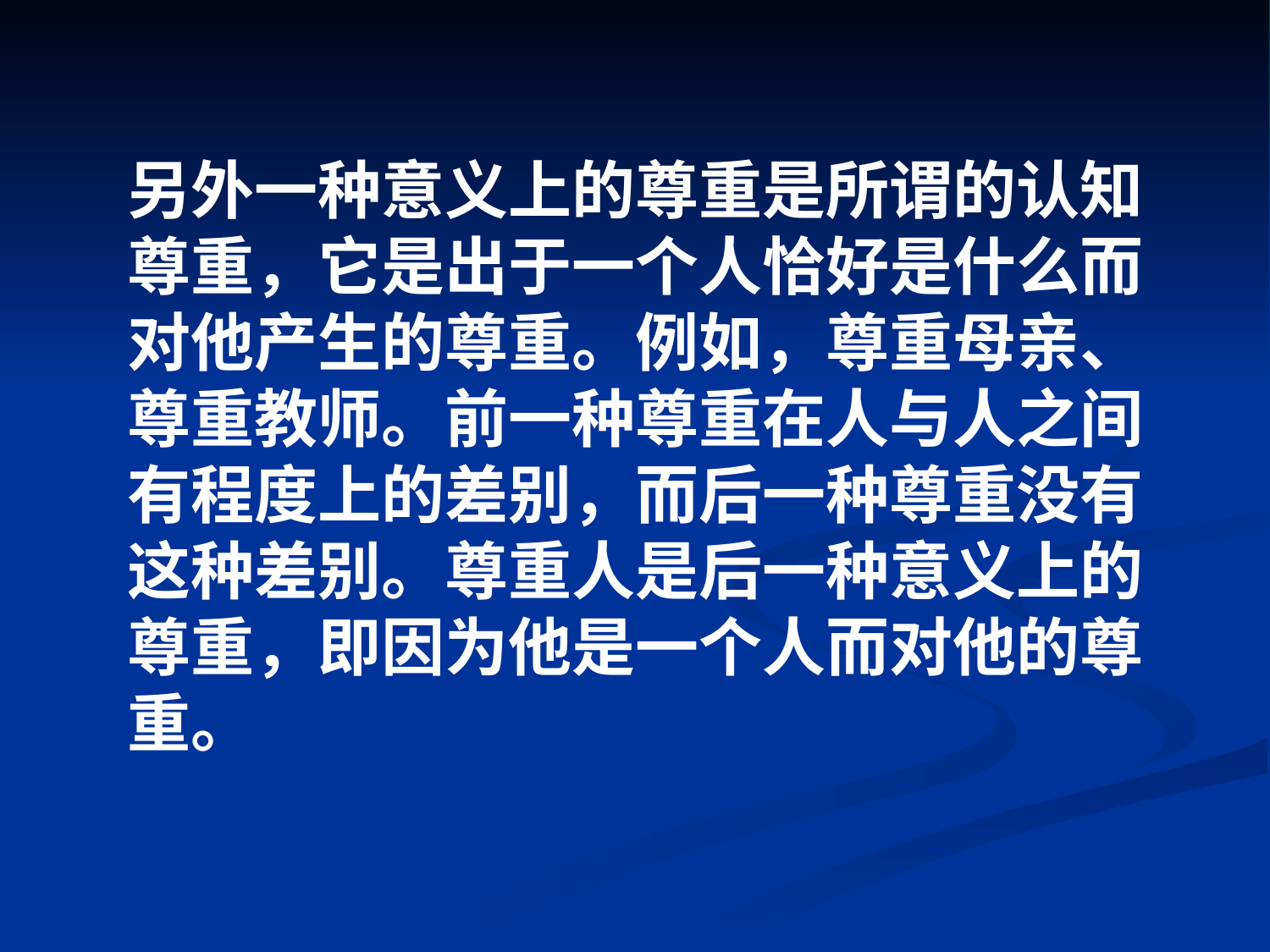

另外一种意义上的尊重是所谓的认知尊重，它是出于一个人恰好是什么而对他产生的尊重。例如，尊重母亲、尊重教师。前一种尊重在人与人之间有程度上的差别，而后一种尊重没有这种差别。尊重人是后一种意义上的尊重，即因为他是一个人而对他的尊重。